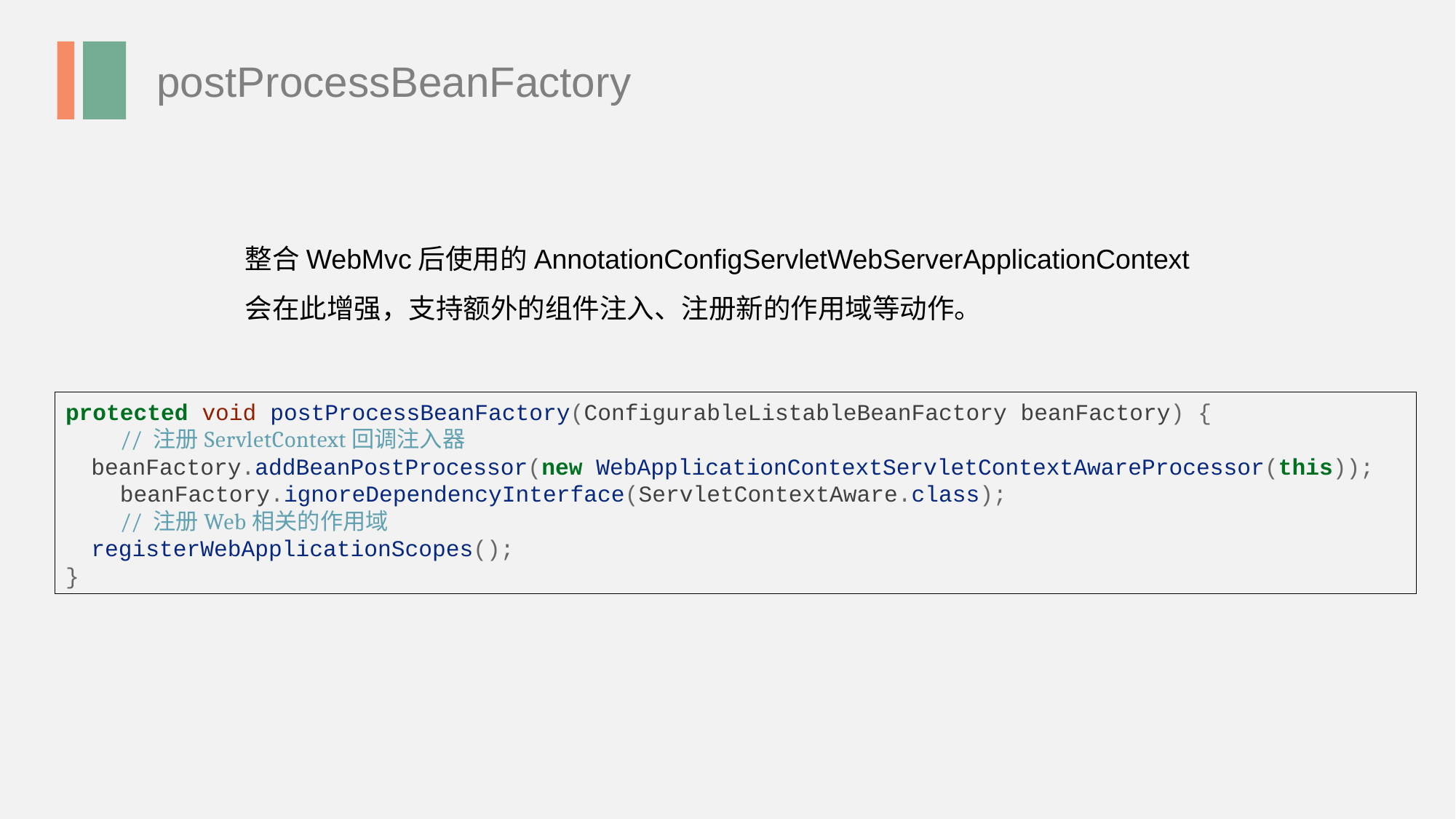

postProcessBeanFactory
整合WebMvc后使用的AnnotationConfigServletWebServerApplicationContext
会在此增强，支持额外的组件注入、注册新的作用域等动作。
protected void postProcessBeanFactory(ConfigurableListableBeanFactory beanFactory) {
    // 注册ServletContext回调注入器
    beanFactory.addBeanPostProcessor(new WebApplicationContextServletContextAwareProcessor(this));
    beanFactory.ignoreDependencyInterface(ServletContextAware.class);
    // 注册Web相关的作用域
    registerWebApplicationScopes();
}